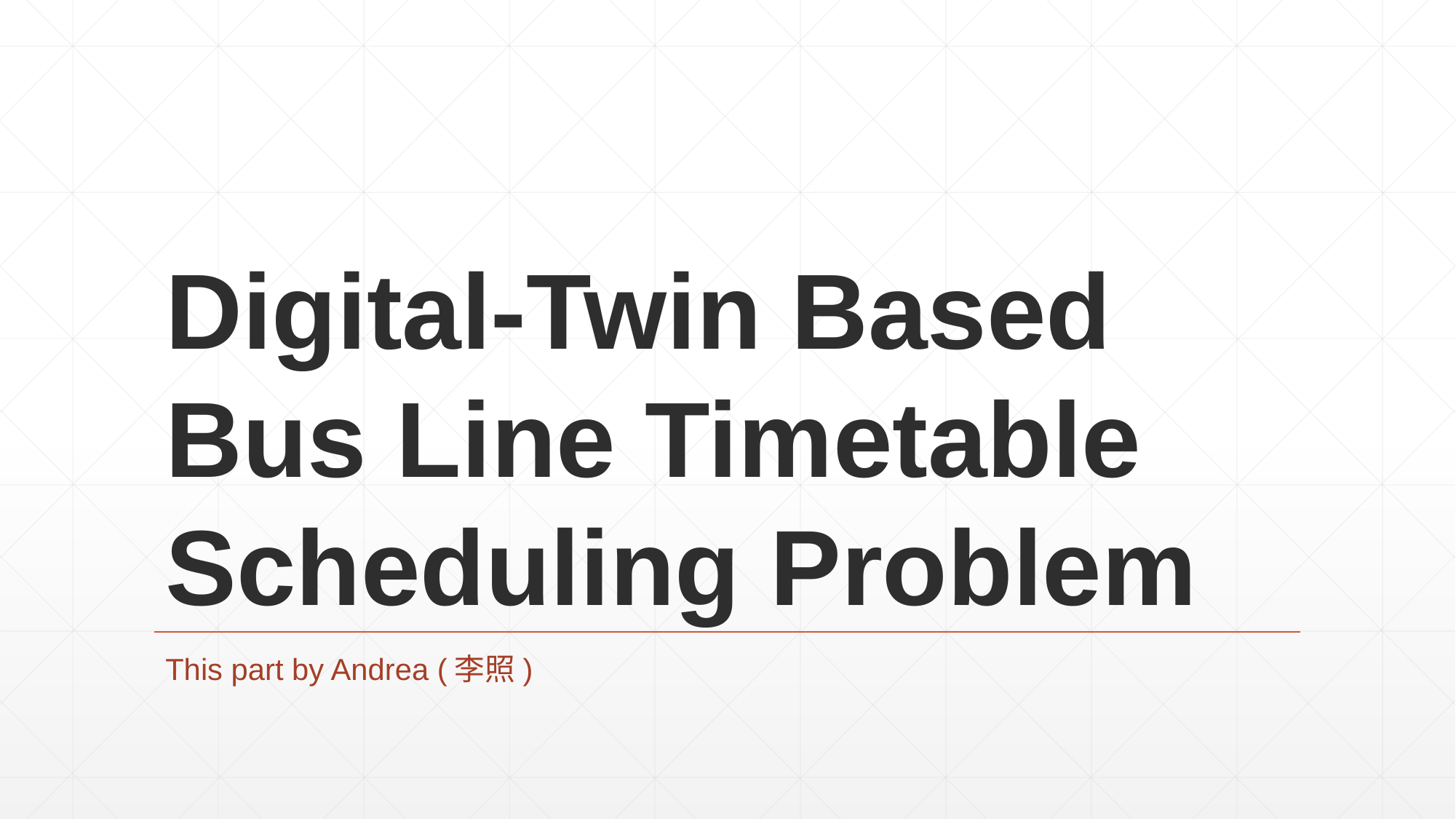

# Digital-Twin Based Bus Line Timetable Scheduling Problem
This part by Andrea (李照)